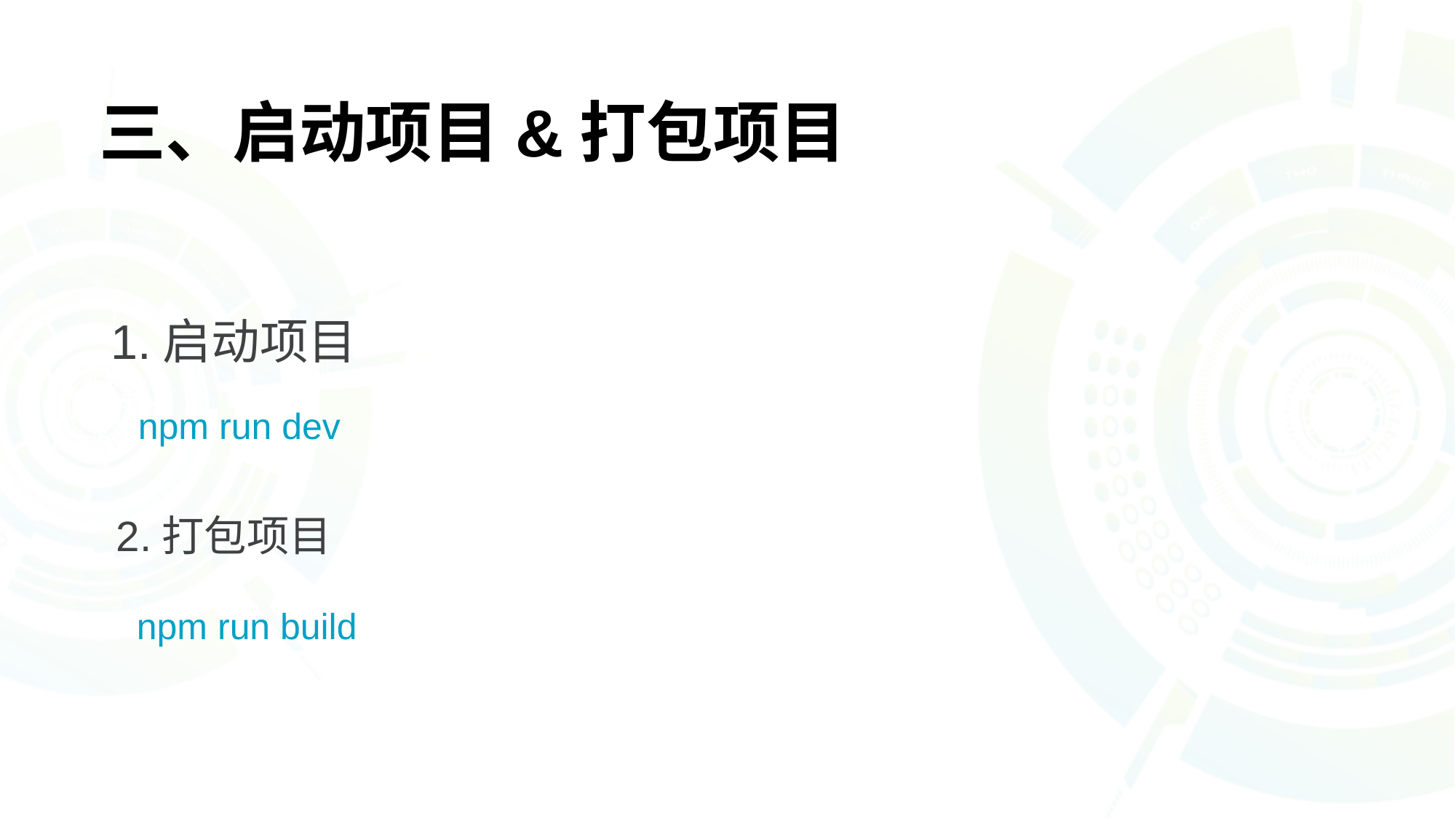

# 三、启动项目&打包项目

1.启动项目

npm run dev

2.打包项目

  npm run build